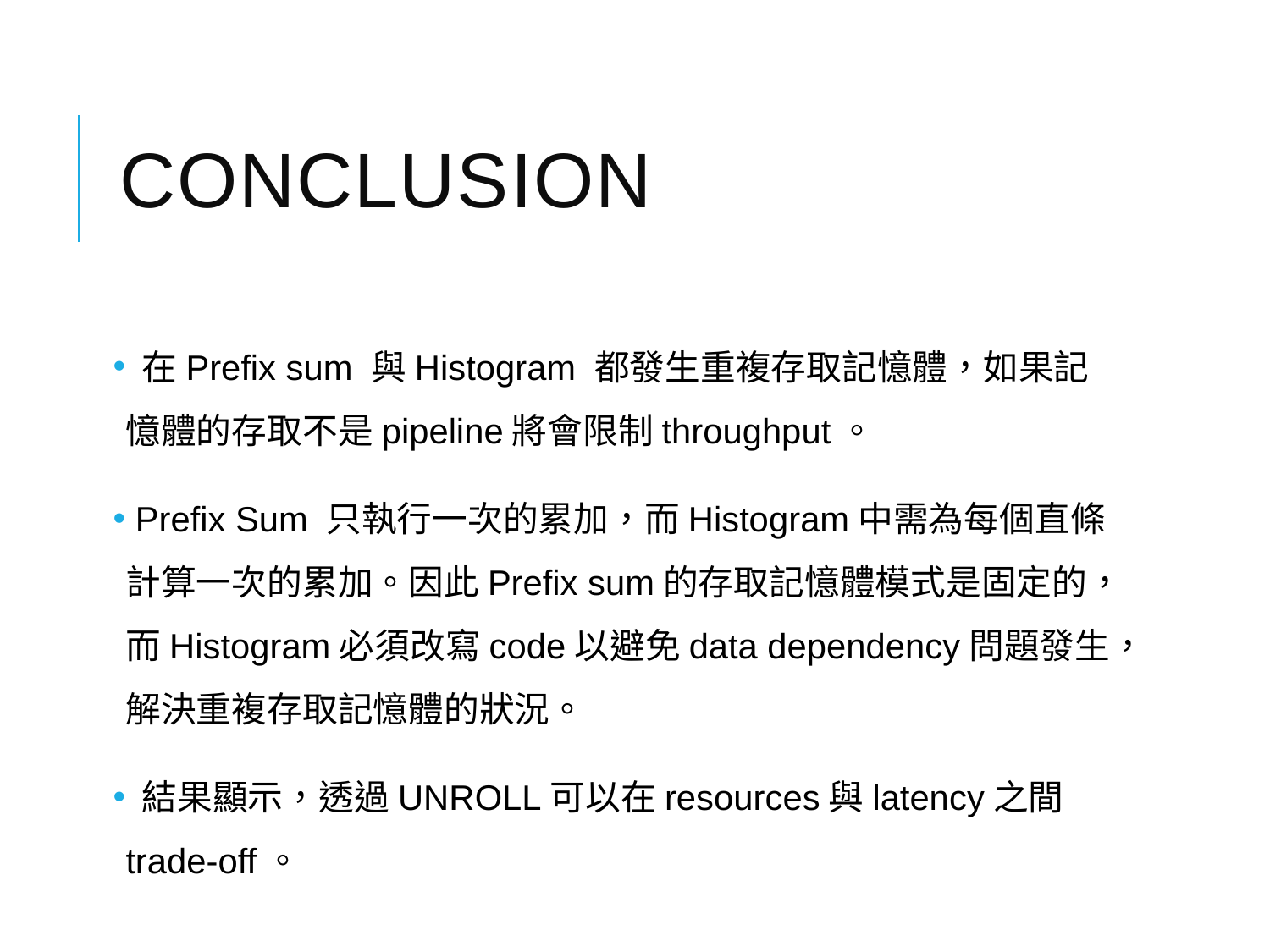

# conclusion
 在Prefix sum 與Histogram 都發生重複存取記憶體，如果記憶體的存取不是pipeline將會限制throughput。
 Prefix Sum 只執行一次的累加，而Histogram中需為每個直條計算一次的累加。因此Prefix sum的存取記憶體模式是固定的，而Histogram必須改寫code以避免data dependency問題發生，解決重複存取記憶體的狀況。
 結果顯示，透過UNROLL可以在resources與latency之間trade-off。